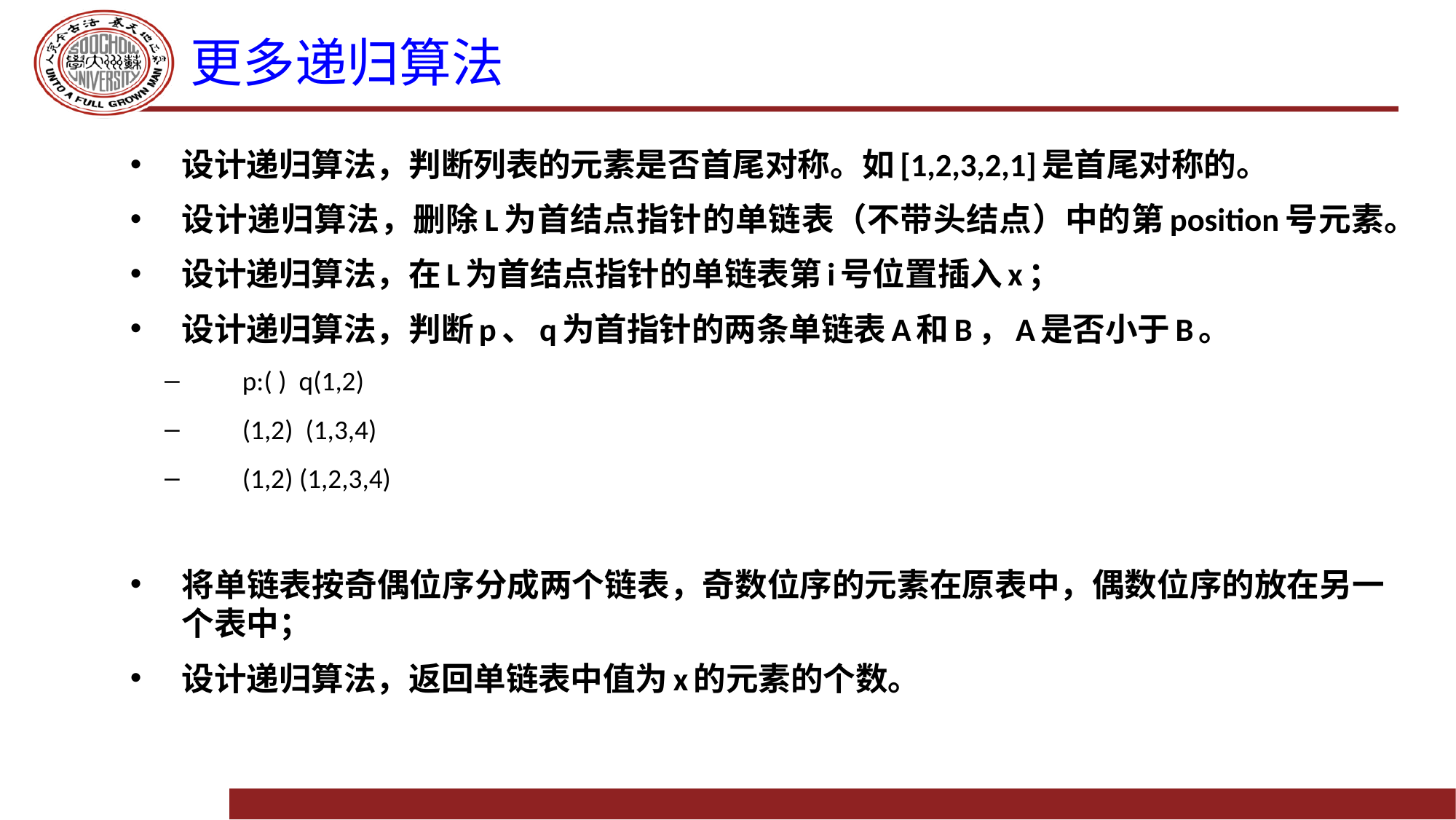

# 更多递归算法
设计递归算法，判断列表的元素是否首尾对称。如[1,2,3,2,1]是首尾对称的。
设计递归算法，删除L为首结点指针的单链表（不带头结点）中的第position号元素。
设计递归算法，在L为首结点指针的单链表第i号位置插入x；
设计递归算法，判断p、q为首指针的两条单链表A和B，A是否小于B。
p:( )  q(1,2)
(1,2)  (1,3,4)
(1,2) (1,2,3,4)

将单链表按奇偶位序分成两个链表，奇数位序的元素在原表中，偶数位序的放在另一个表中；
设计递归算法，返回单链表中值为x的元素的个数。